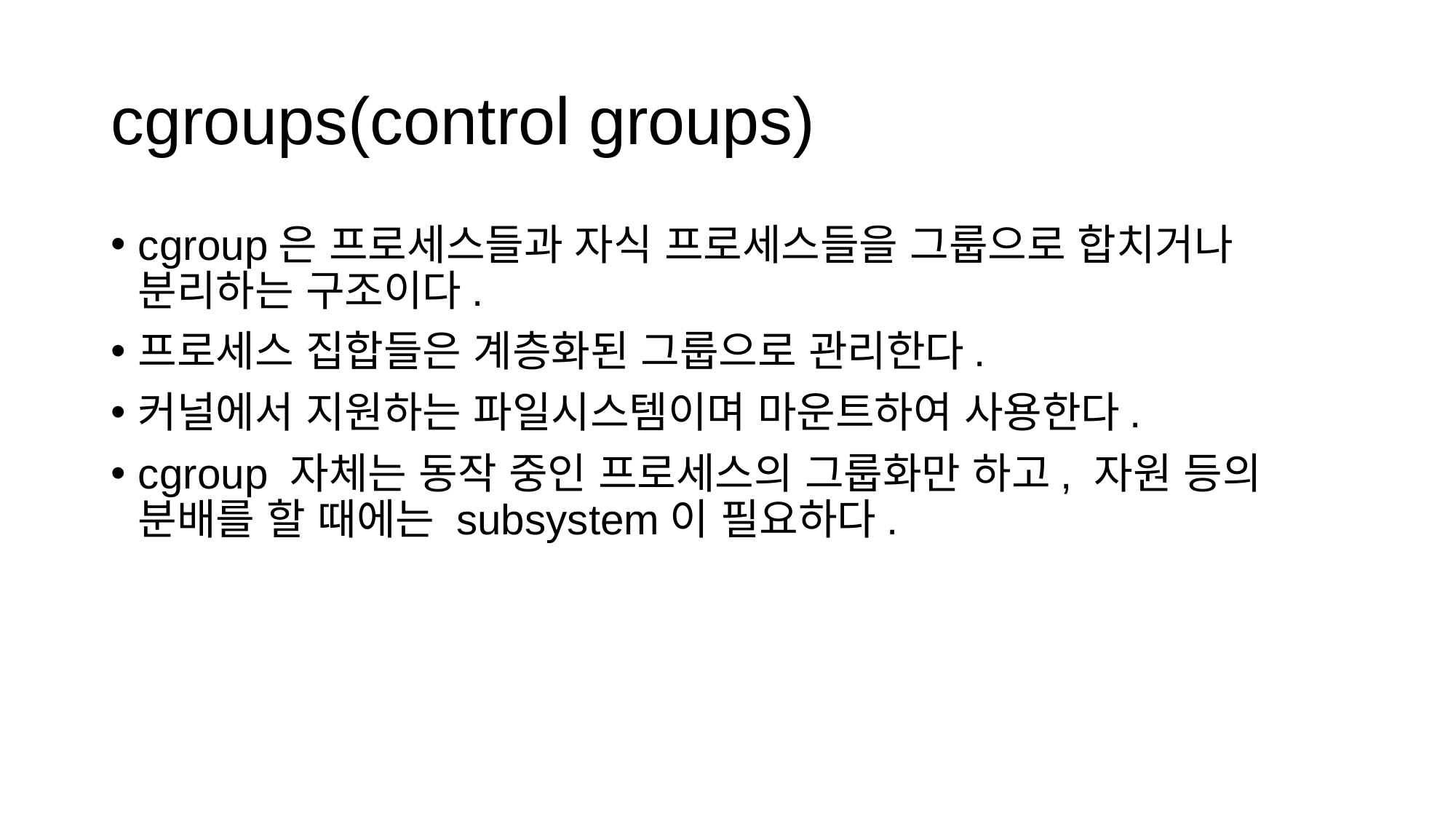

# cgroups(control groups)
cgroup은 프로세스들과 자식 프로세스들을 그룹으로 합치거나 분리하는 구조이다.
프로세스 집합들은 계층화된 그룹으로 관리한다.
커널에서 지원하는 파일시스템이며 마운트하여 사용한다.
cgroup 자체는 동작 중인 프로세스의 그룹화만 하고, 자원 등의 분배를 할 때에는 subsystem이 필요하다.